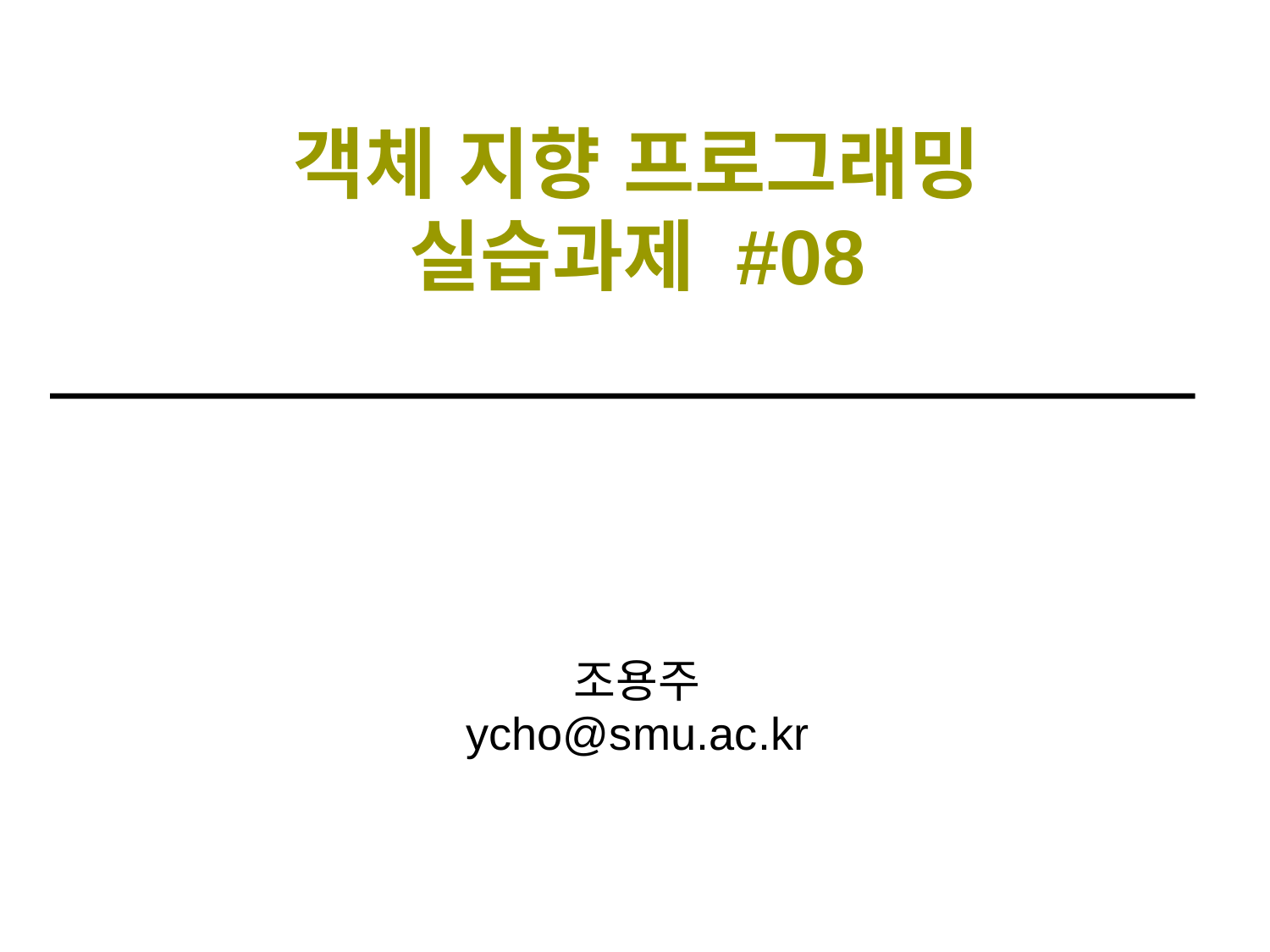

객체 지향 프로그래밍
실습과제 #08

조용주
ycho@smu.ac.kr